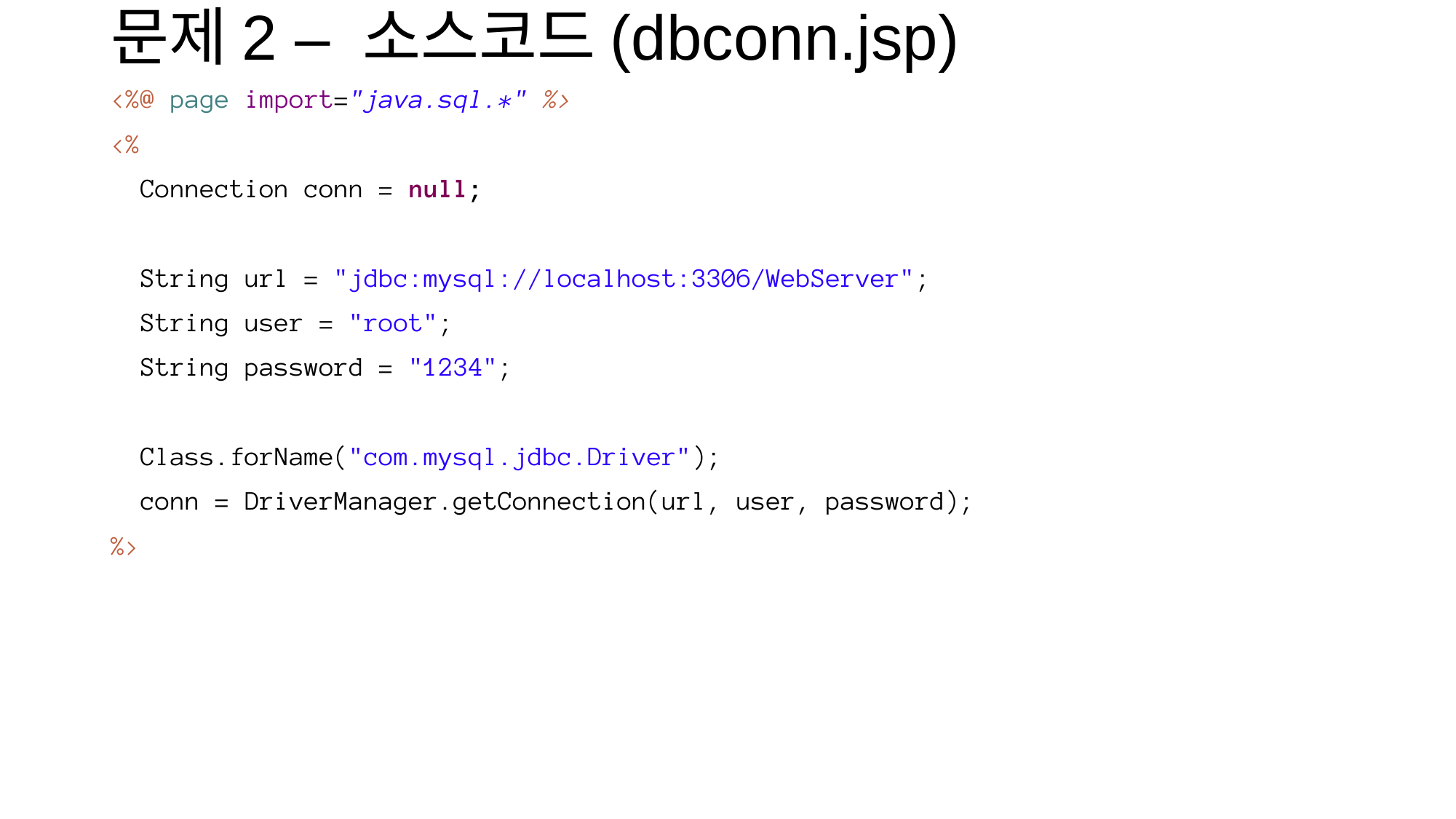

# 문제2 – 소스코드(dbconn.jsp)
<%@ page import="java.sql.*" %>
<%
  Connection conn = null;

  String url = "jdbc:mysql://localhost:3306/WebServer";
  String user = "root";
  String password = "1234";

  Class.forName("com.mysql.jdbc.Driver");
  conn = DriverManager.getConnection(url, user, password);
%>